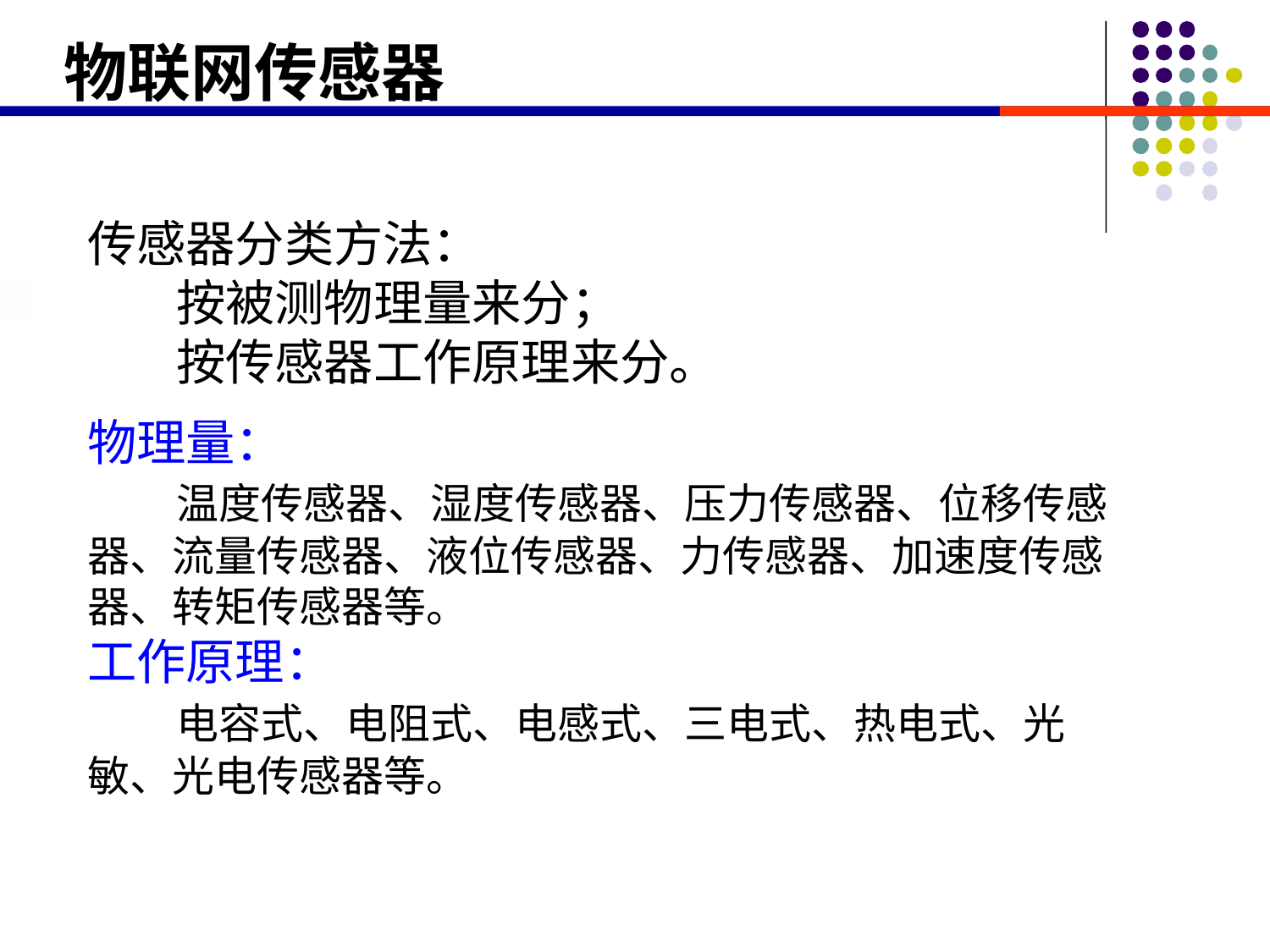

物联网传感器

传感器分类方法：
       按被测物理量来分；
       按传感器工作原理来分。

物理量：
       温度传感器、湿度传感器、压力传感器、位移传感器、流量传感器、液位传感器、力传感器、加速度传感器、转矩传感器等。
工作原理：
       电容式、电阻式、电感式、三电式、热电式、光敏、光电传感器等。